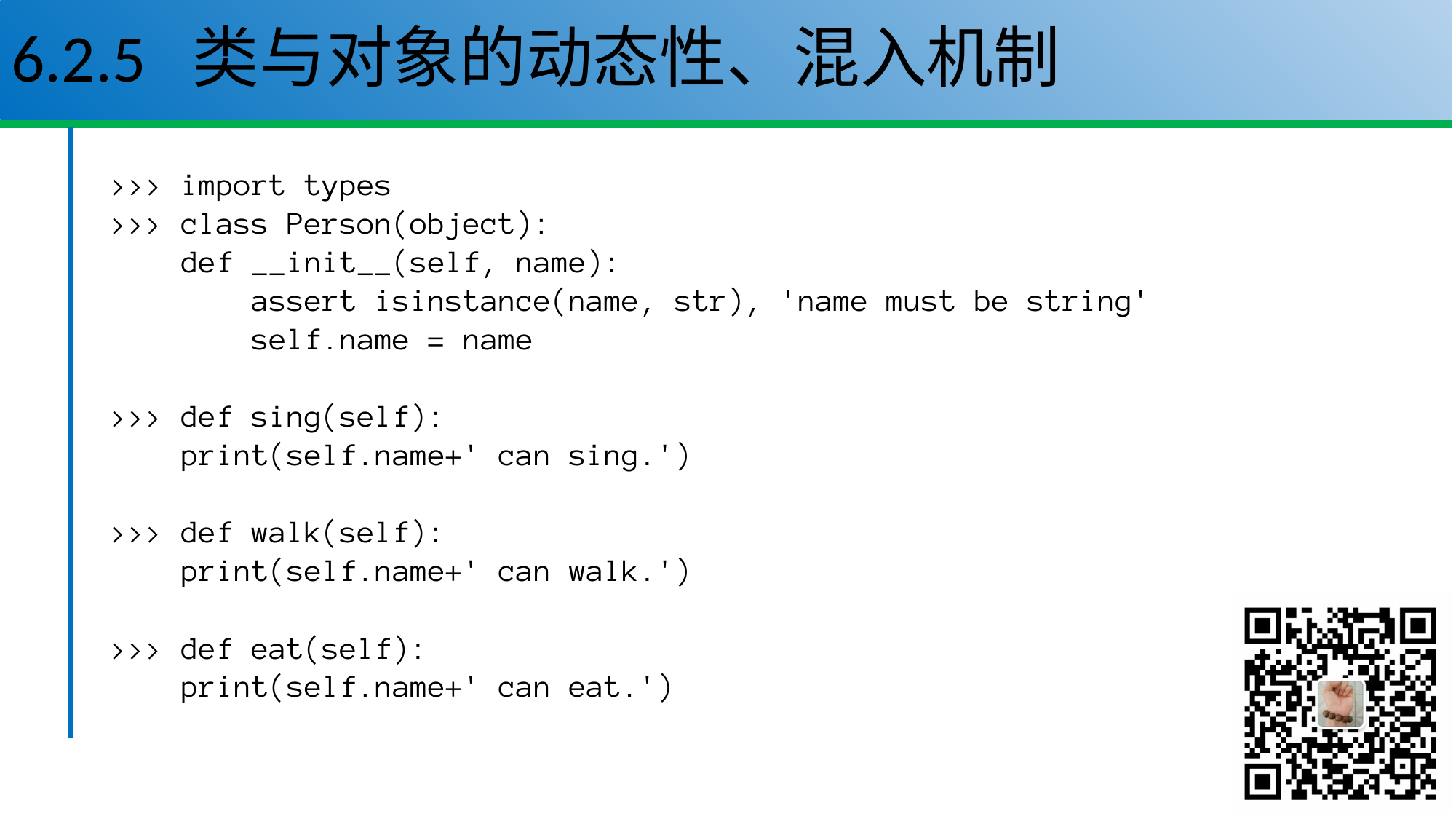

# 6.2.5  类与对象的动态性、混入机制
>>> import types
>>> class Person(object):
    def __init__(self, name):
        assert isinstance(name, str), 'name must be string'
        self.name = name

>>> def sing(self):
    print(self.name+' can sing.')

>>> def walk(self):
    print(self.name+' can walk.')

>>> def eat(self):
    print(self.name+' can eat.')
35